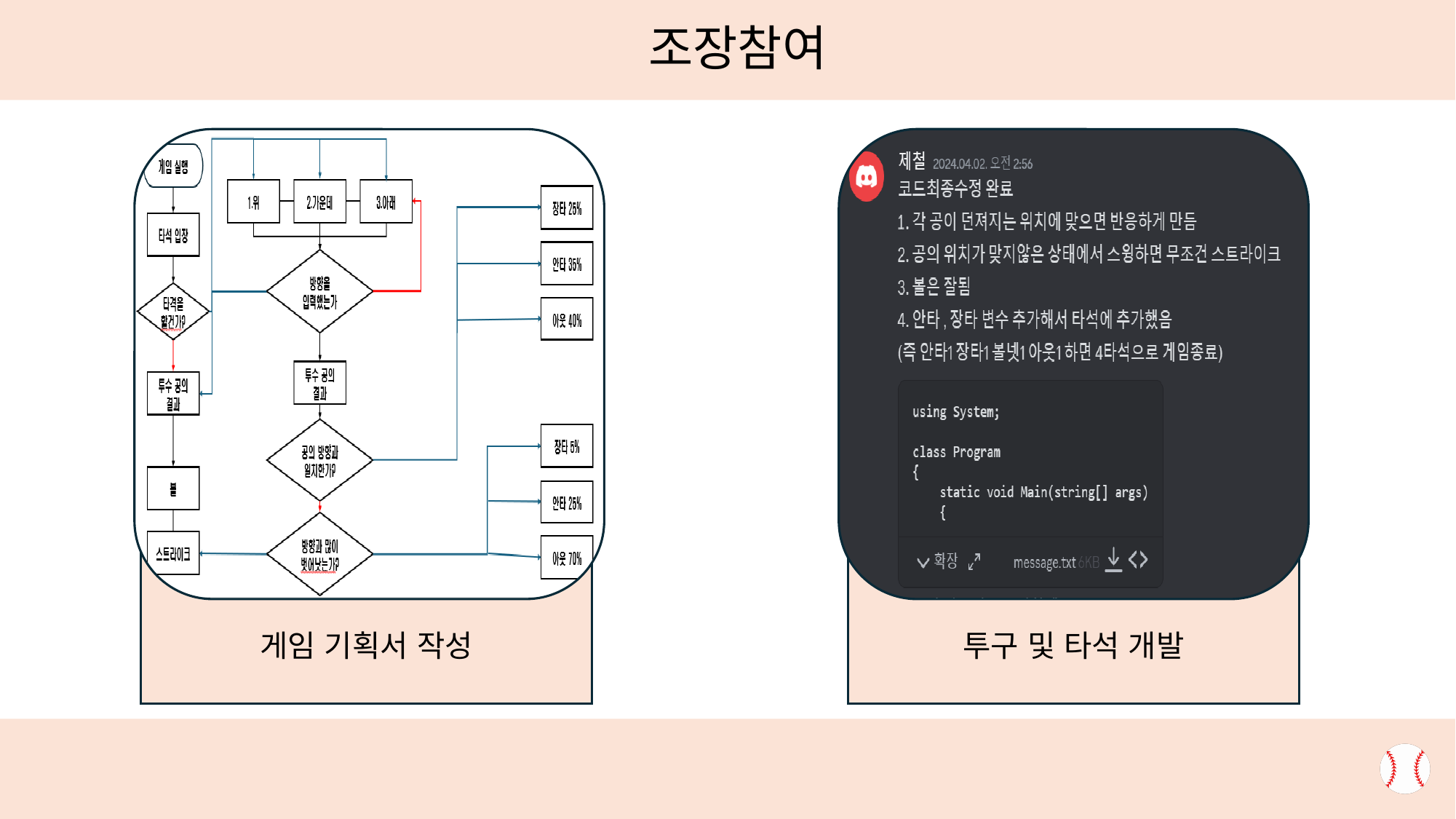

# 조장참여

투구 및 타석 개발

게임 기획서 작성